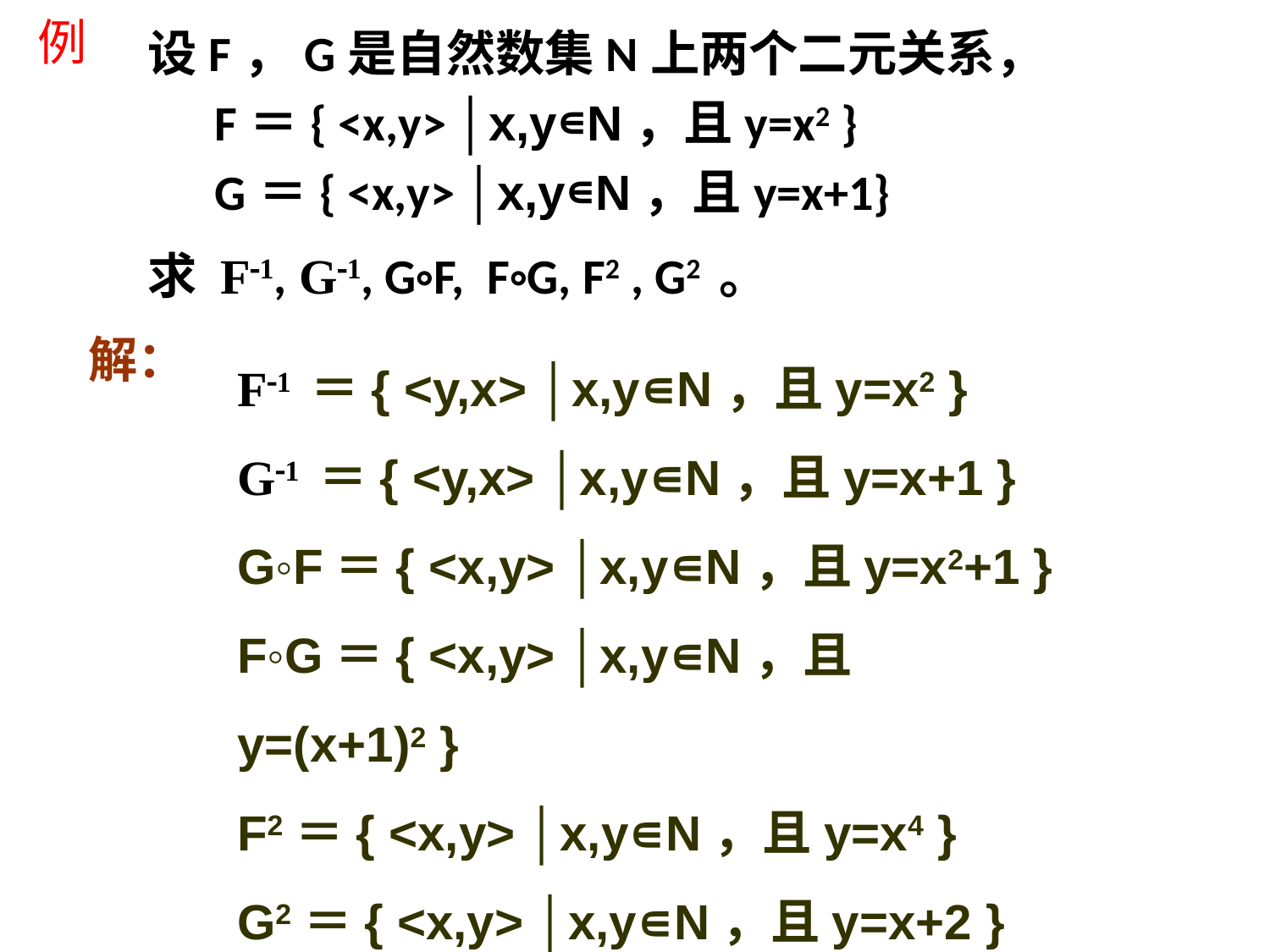

例
设F，G是自然数集N上两个二元关系，
      F＝{ <x,y> │x,y∊N，且y=x2 }
      G＝{ <x,y> │x,y∊N，且y=x+1}
求 F−1, G−1, G◦F,  F◦G, F2 , G2 。
解：
F−1 ＝{ <y,x> │x,y∊N，且y=x2 }
G−1 ＝{ <y,x> │x,y∊N，且y=x+1 }
G◦F＝{ <x,y> │x,y∊N，且y=x2+1 }
F◦G＝{ <x,y> │x,y∊N，且y=(x+1)2 }
F2＝{ <x,y> │x,y∊N，且y=x4 }
G2＝{ <x,y> │x,y∊N，且y=x+2 }